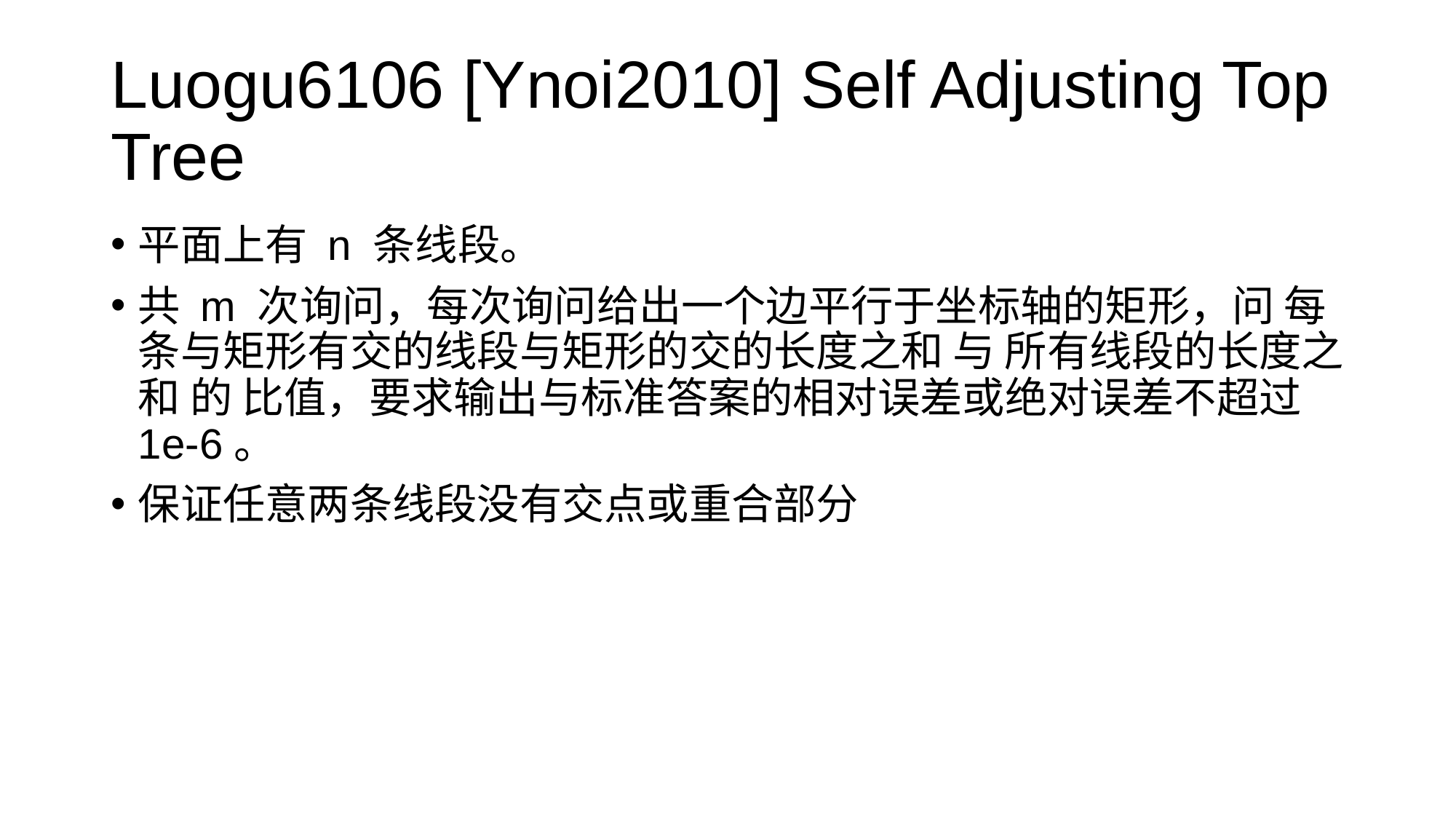

# Luogu6106 [Ynoi2010] Self Adjusting Top Tree
平面上有 n 条线段。
共 m 次询问，每次询问给出一个边平行于坐标轴的矩形，问 每条与矩形有交的线段与矩形的交的长度之和 与 所有线段的长度之和 的 比值，要求输出与标准答案的相对误差或绝对误差不超过 1e-6。
保证任意两条线段没有交点或重合部分